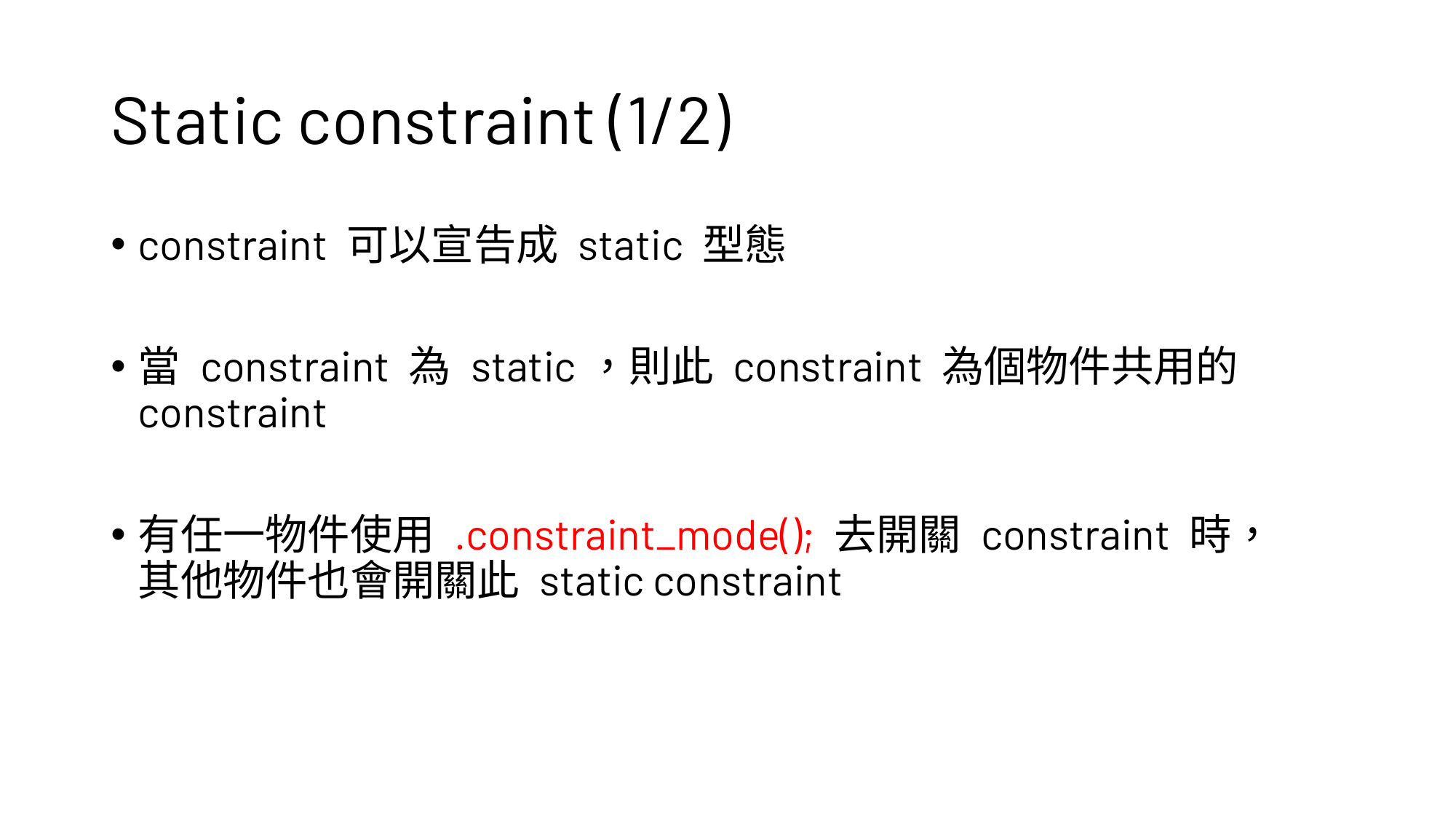

# Static constraint (1/2)
constraint 可以宣告成 static 型態

當 constraint 為 static，則此 constraint 為個物件共用的 constraint

有任一物件使用 .constraint_mode(); 去開關 constraint 時，
其他物件也會開關此 static constraint